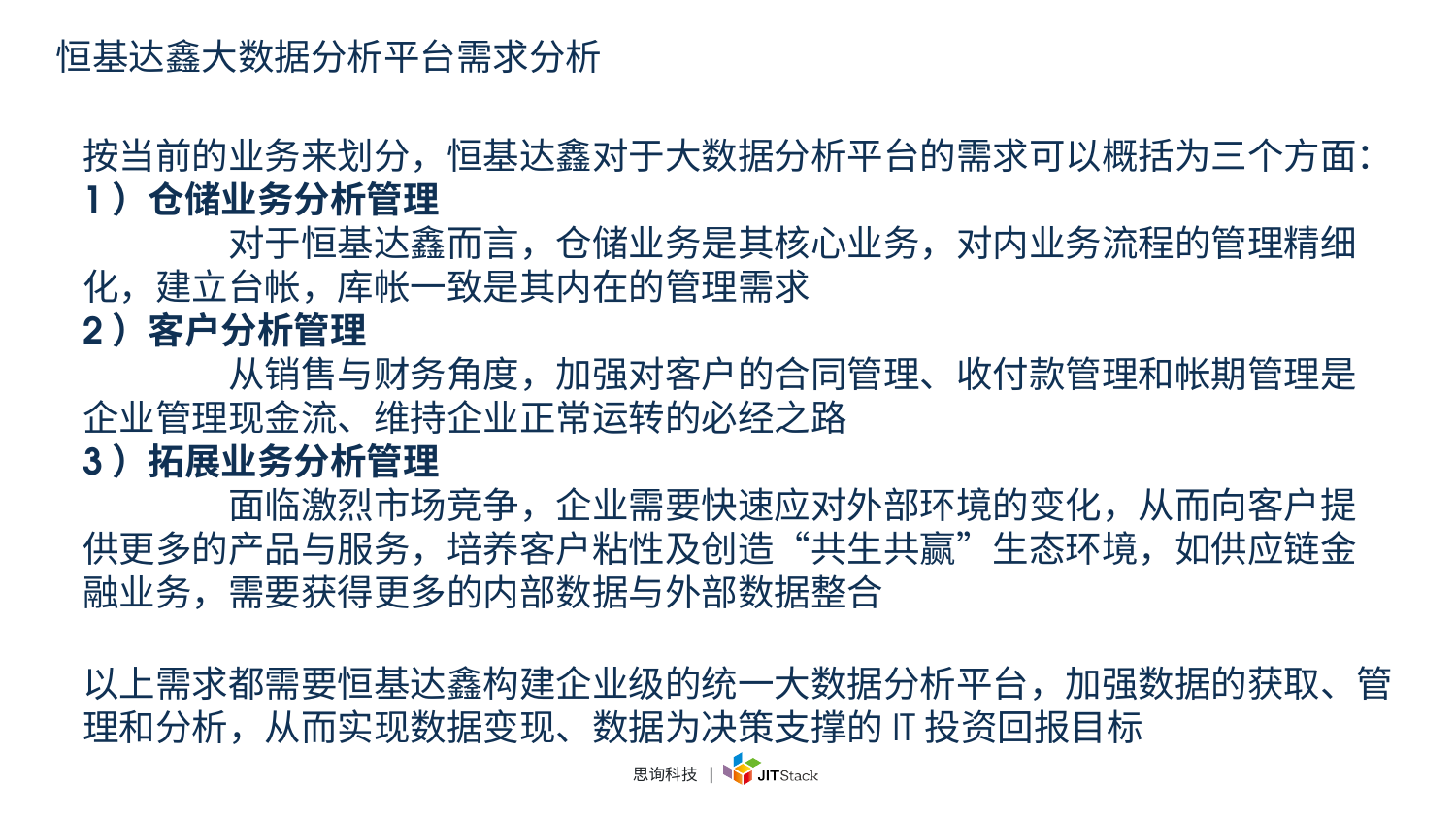

恒基达鑫大数据分析平台需求分析
按当前的业务来划分，恒基达鑫对于大数据分析平台的需求可以概括为三个方面：
1）仓储业务分析管理
	对于恒基达鑫而言，仓储业务是其核心业务，对内业务流程的管理精细化，建立台帐，库帐一致是其内在的管理需求
2）客户分析管理
	从销售与财务角度，加强对客户的合同管理、收付款管理和帐期管理是企业管理现金流、维持企业正常运转的必经之路
3）拓展业务分析管理
	面临激烈市场竞争，企业需要快速应对外部环境的变化，从而向客户提供更多的产品与服务，培养客户粘性及创造“共生共赢”生态环境，如供应链金融业务，需要获得更多的内部数据与外部数据整合
以上需求都需要恒基达鑫构建企业级的统一大数据分析平台，加强数据的获取、管理和分析，从而实现数据变现、数据为决策支撑的IT投资回报目标